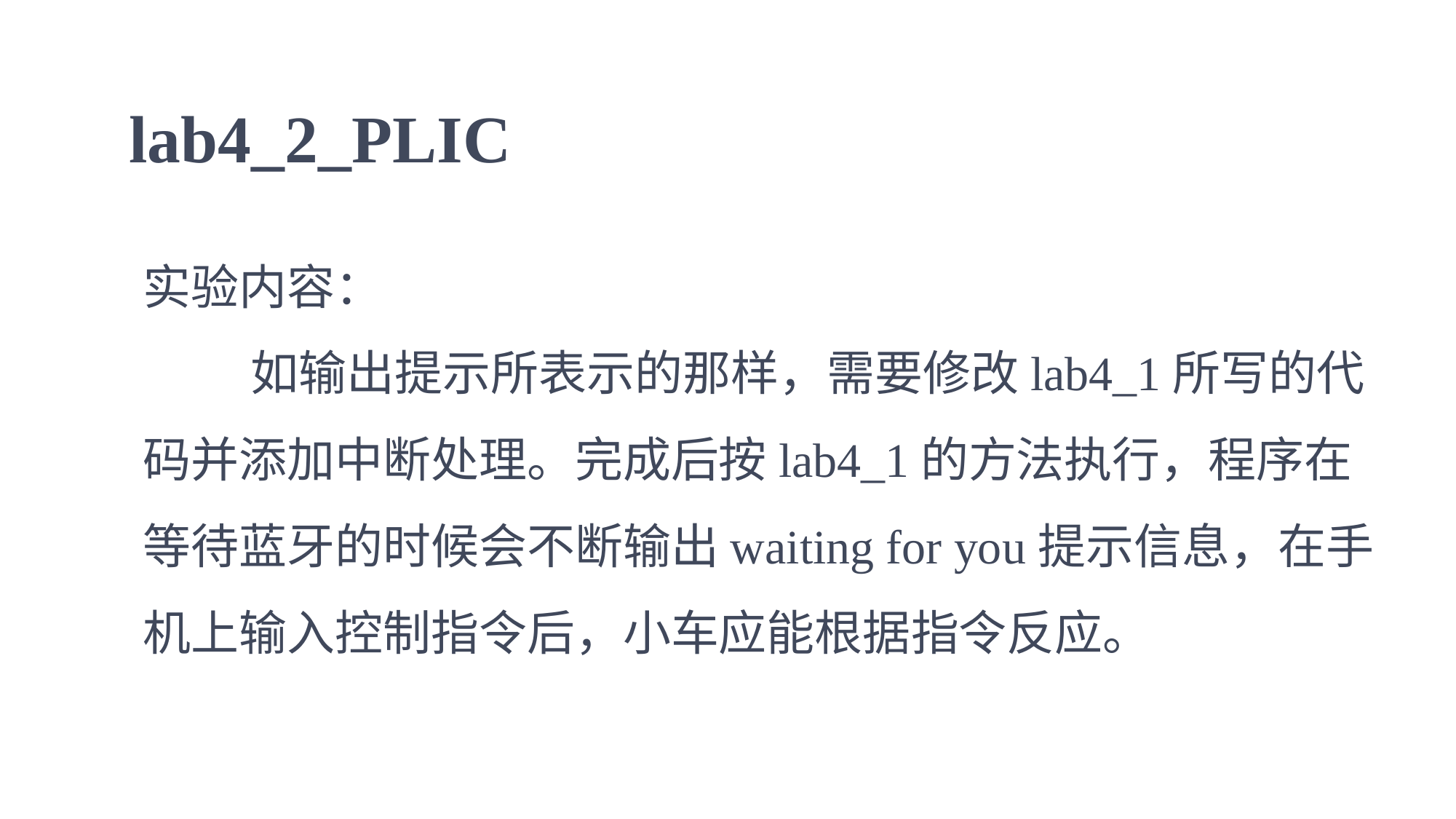

lab4_2_PLIC
# 实验内容： 如输出提示所表示的那样，需要修改lab4_1所写的代码并添加中断处理。完成后按lab4_1的方法执行，程序在等待蓝牙的时候会不断输出waiting for you提示信息，在手机上输入控制指令后，小车应能根据指令反应。